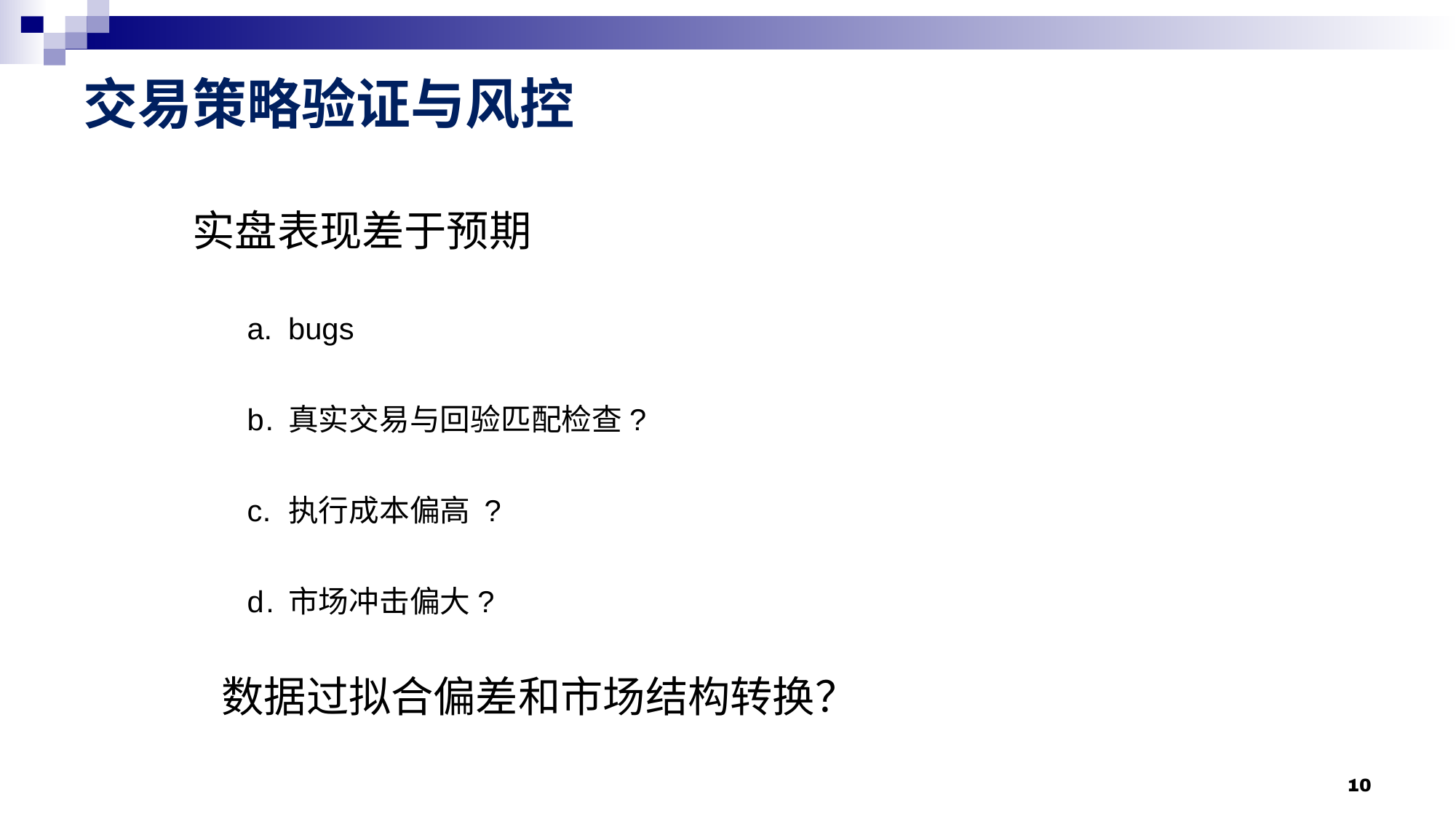

交易策略验证与风控
实盘表现差于预期
bugs
真实交易与回验匹配检查?
执行成本偏高 ?
市场冲击偏大?

  数据过拟合偏差和市场结构转换？
10